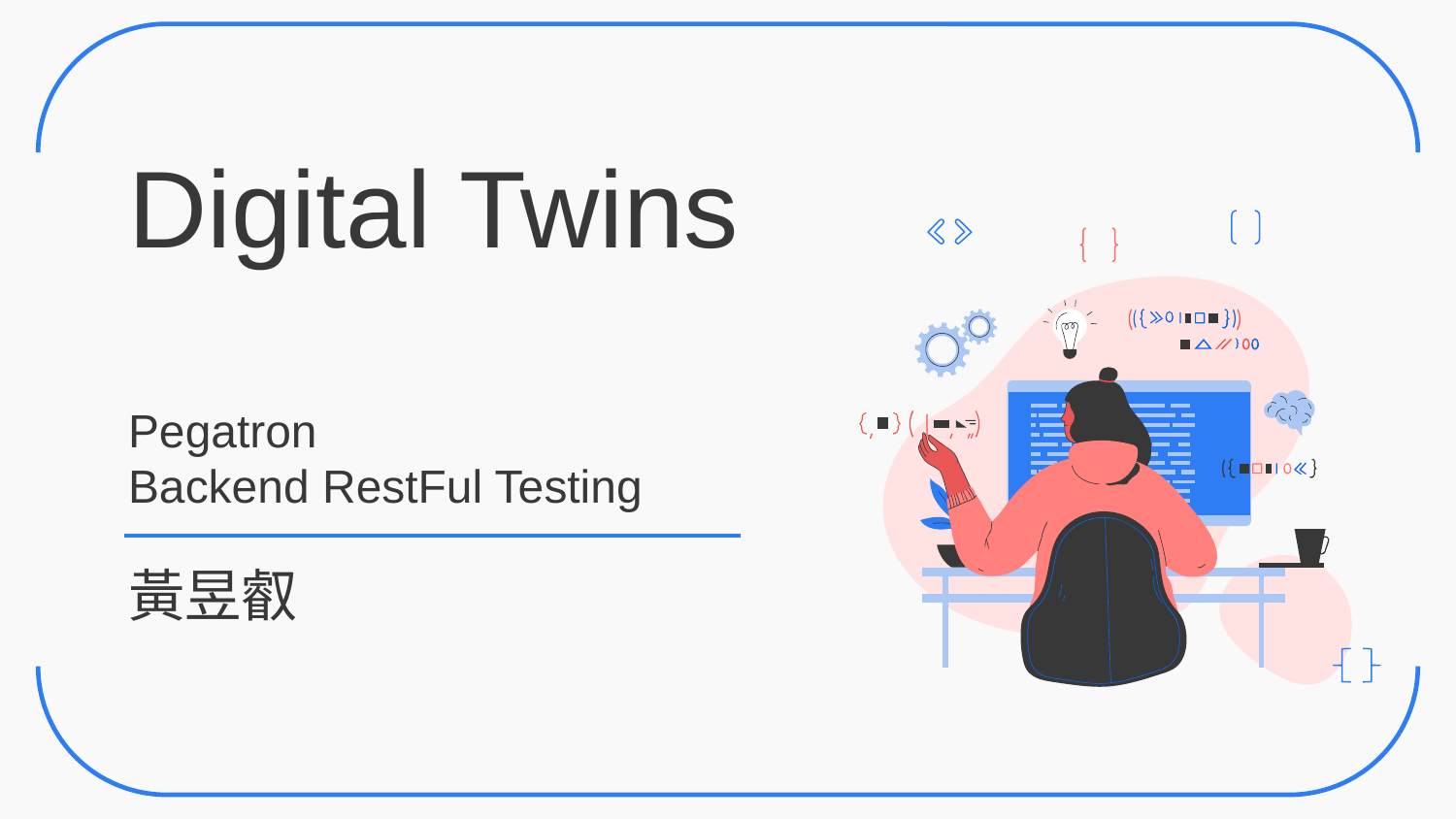

# Digital Twins Pegatron Backend RestFul Testing

黃昱叡